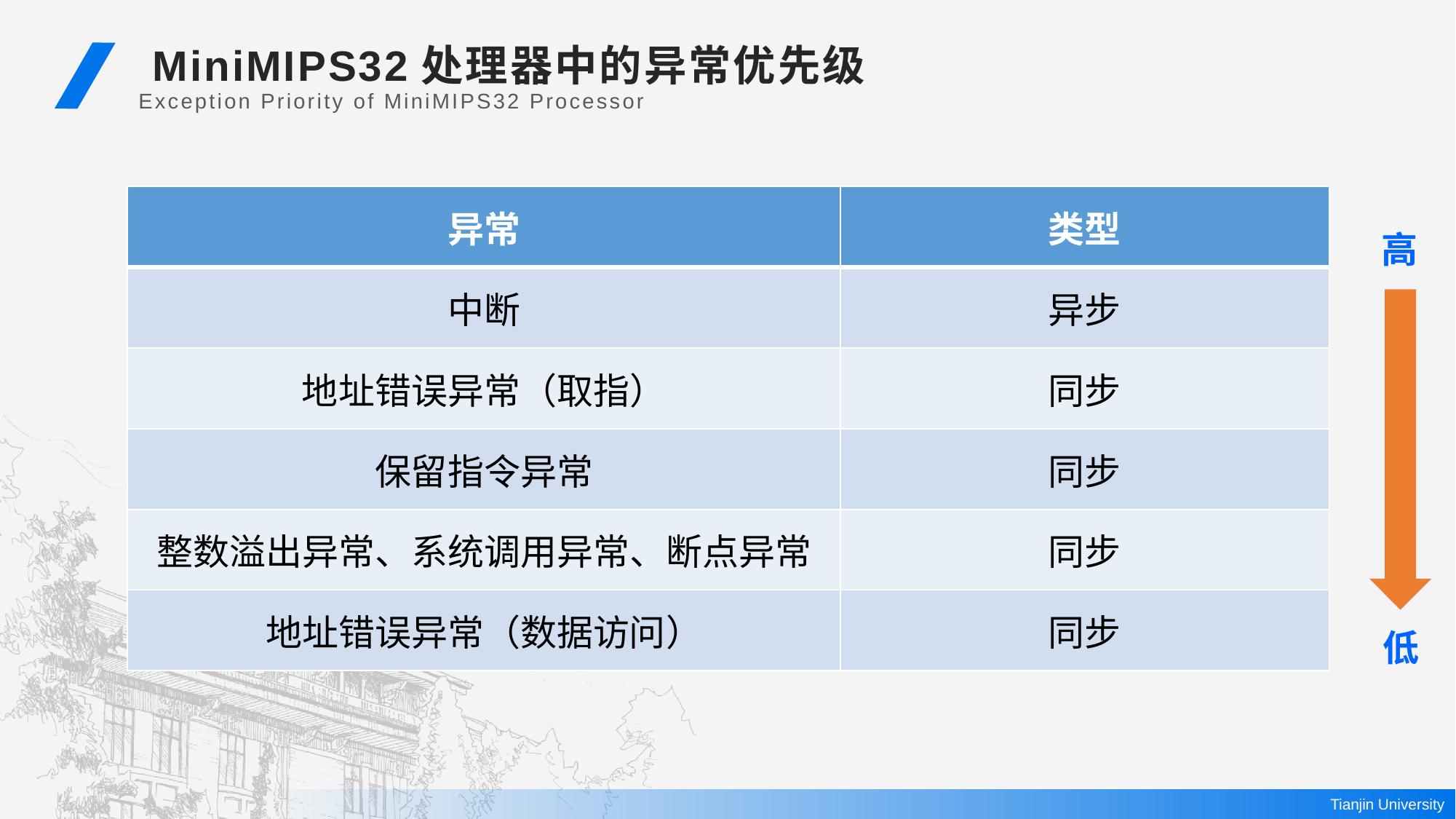

MiniMIPS32处理器中的异常优先级
Exception Priority of MiniMIPS32 Processor
| 异常 | 类型 |
| --- | --- |
| 中断 | 异步 |
| 地址错误异常（取指） | 同步 |
| 保留指令异常 | 同步 |
| 整数溢出异常、系统调用异常、断点异常 | 同步 |
| 地址错误异常（数据访问） | 同步 |
高

低